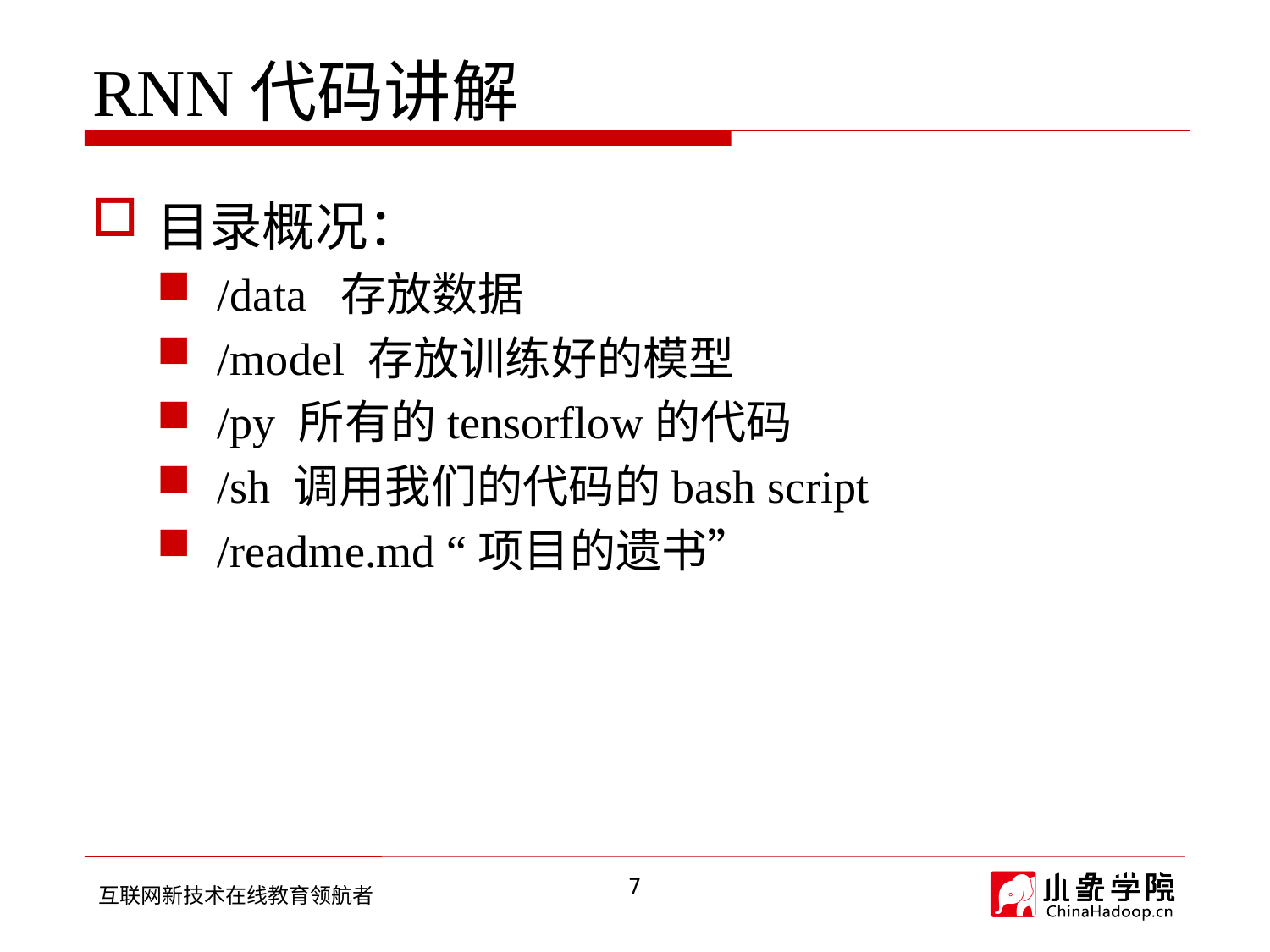

# RNN代码讲解
目录概况：
/data  存放数据
/model 存放训练好的模型
/py 所有的tensorflow的代码
/sh 调用我们的代码的bash script
/readme.md “项目的遗书”
7